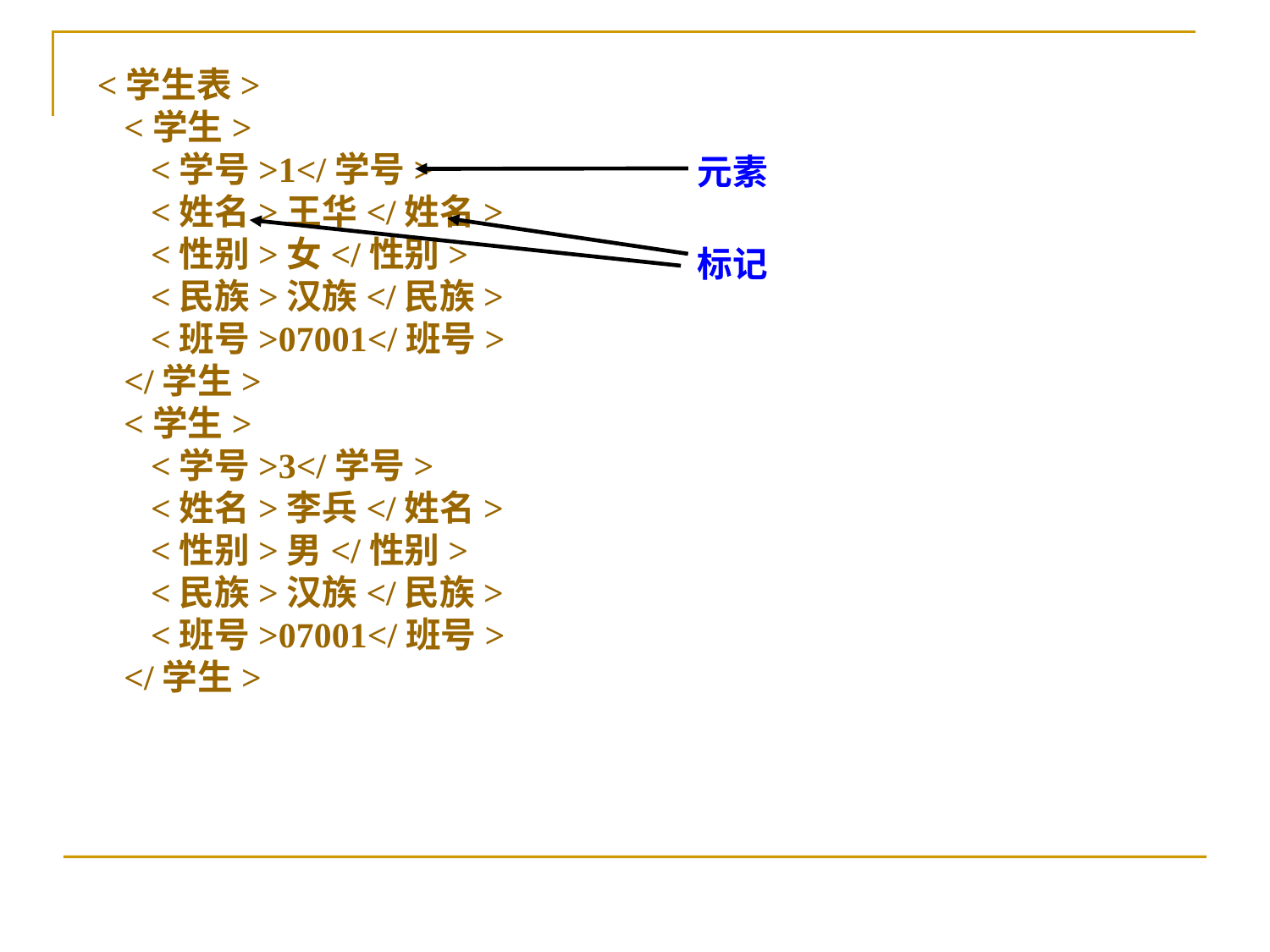

<学生表>
   <学生>
      <学号>1</学号>
      <姓名>王华</姓名>
      <性别>女</性别>
      <民族>汉族</民族>
      <班号>07001</班号>
   </学生>
   <学生>
      <学号>3</学号>
      <姓名>李兵</姓名>
      <性别>男</性别>
      <民族>汉族</民族>
      <班号>07001</班号>
   </学生>
元素

标记